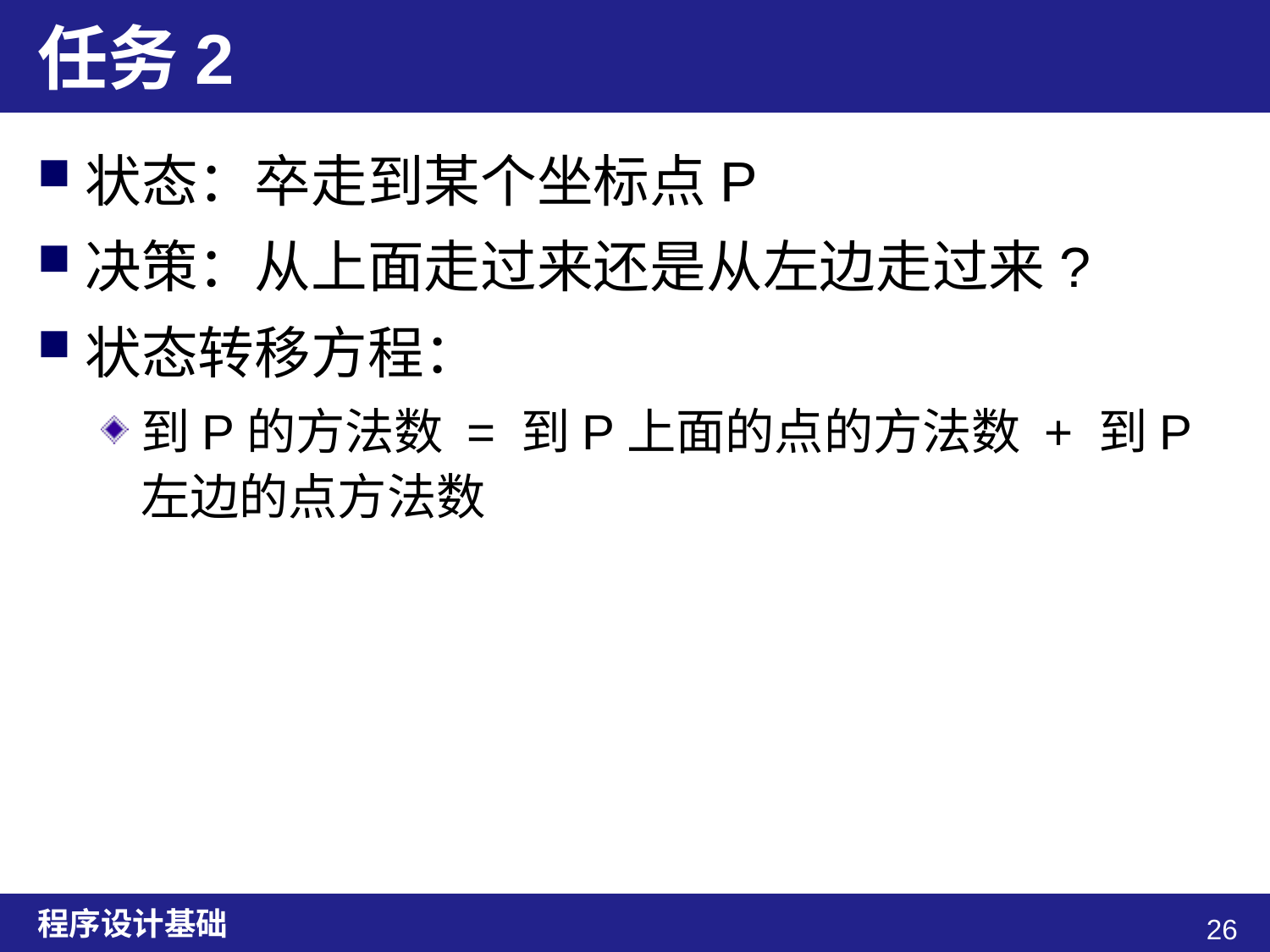

# 任务2
状态：卒走到某个坐标点P
决策：从上面走过来还是从左边走过来?
状态转移方程：
到P的方法数 = 到P上面的点的方法数 + 到P左边的点方法数